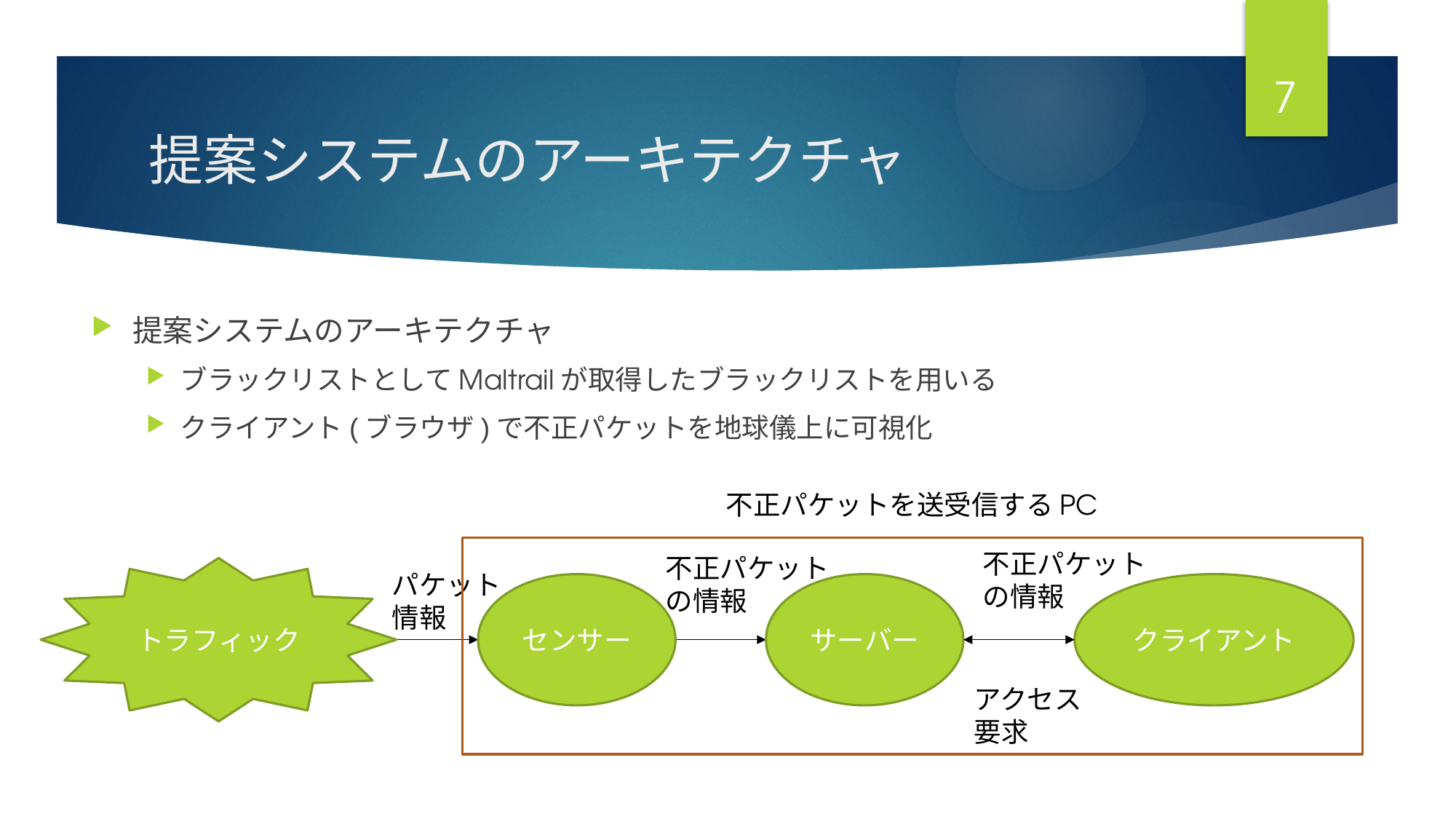

7
# 提案システムのアーキテクチャ
提案システムのアーキテクチャ
ブラックリストとしてMaltrailが取得したブラックリストを用いる
クライアント(ブラウザ)で不正パケットを地球儀上に可視化

不正パケットを送受信するPC

不正パケットの情報
不正パケットの情報
トラフィック
センサー
サーバー
クライアント
パケット情報
アクセス要求